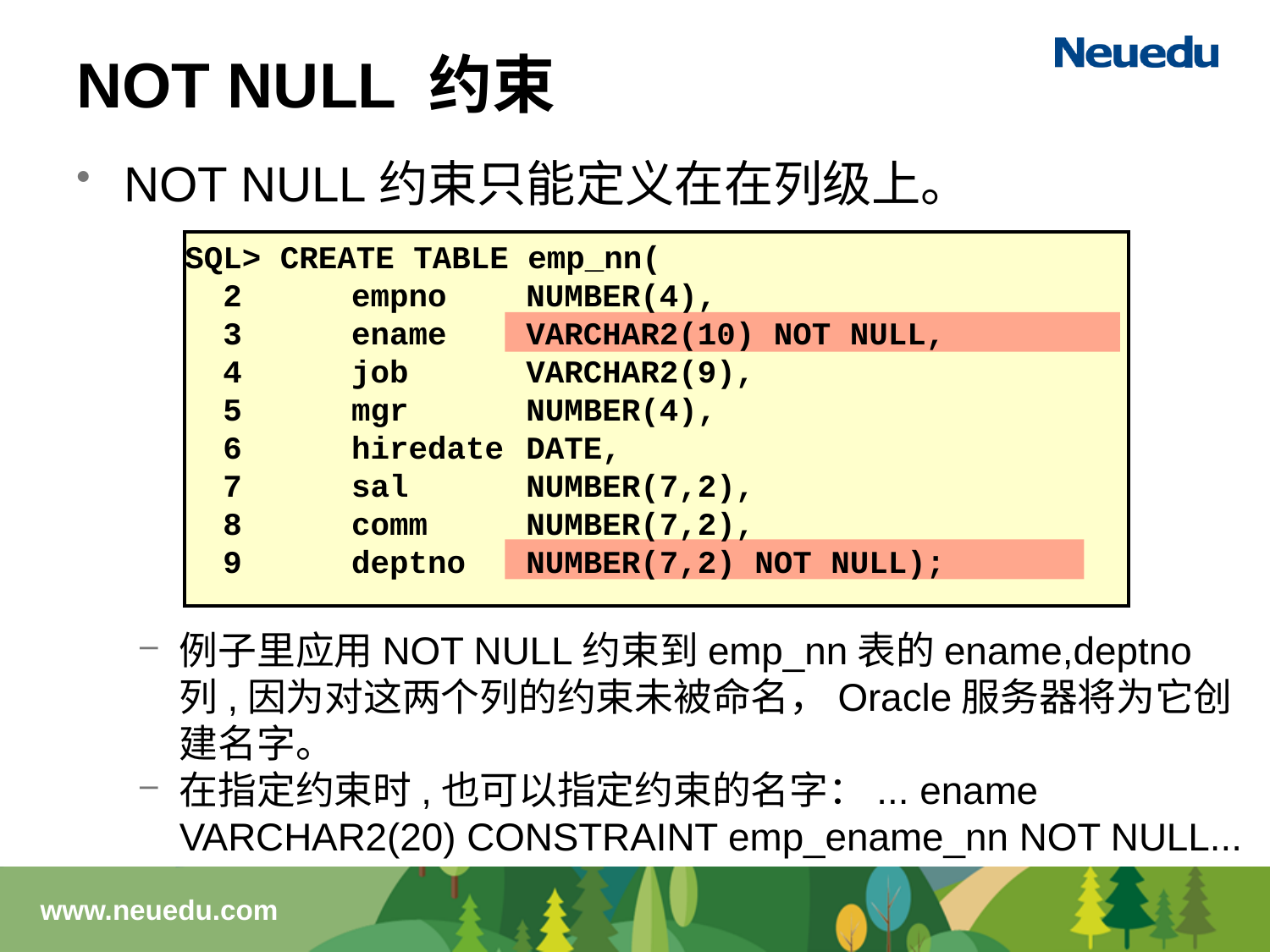

# NOT NULL 约束
NOT NULL约束只能定义在在列级上。

例子里应用NOT NULL约束到emp_nn表的ename,deptno列,因为对这两个列的约束未被命名，Oracle服务器将为它创建名字。
在指定约束时,也可以指定约束的名字：... ename VARCHAR2(20) CONSTRAINT emp_ename_nn NOT NULL...

SQL> CREATE TABLE emp_nn(
  2  	empno 	NUMBER(4),
  3	ename	VARCHAR2(10) NOT NULL,
  4	job	VARCHAR2(9),
  5	mgr	NUMBER(4),
  6	hiredate	DATE,
  7	sal	NUMBER(7,2),
  8 	comm	NUMBER(7,2),
  9	deptno	NUMBER(7,2) NOT NULL);